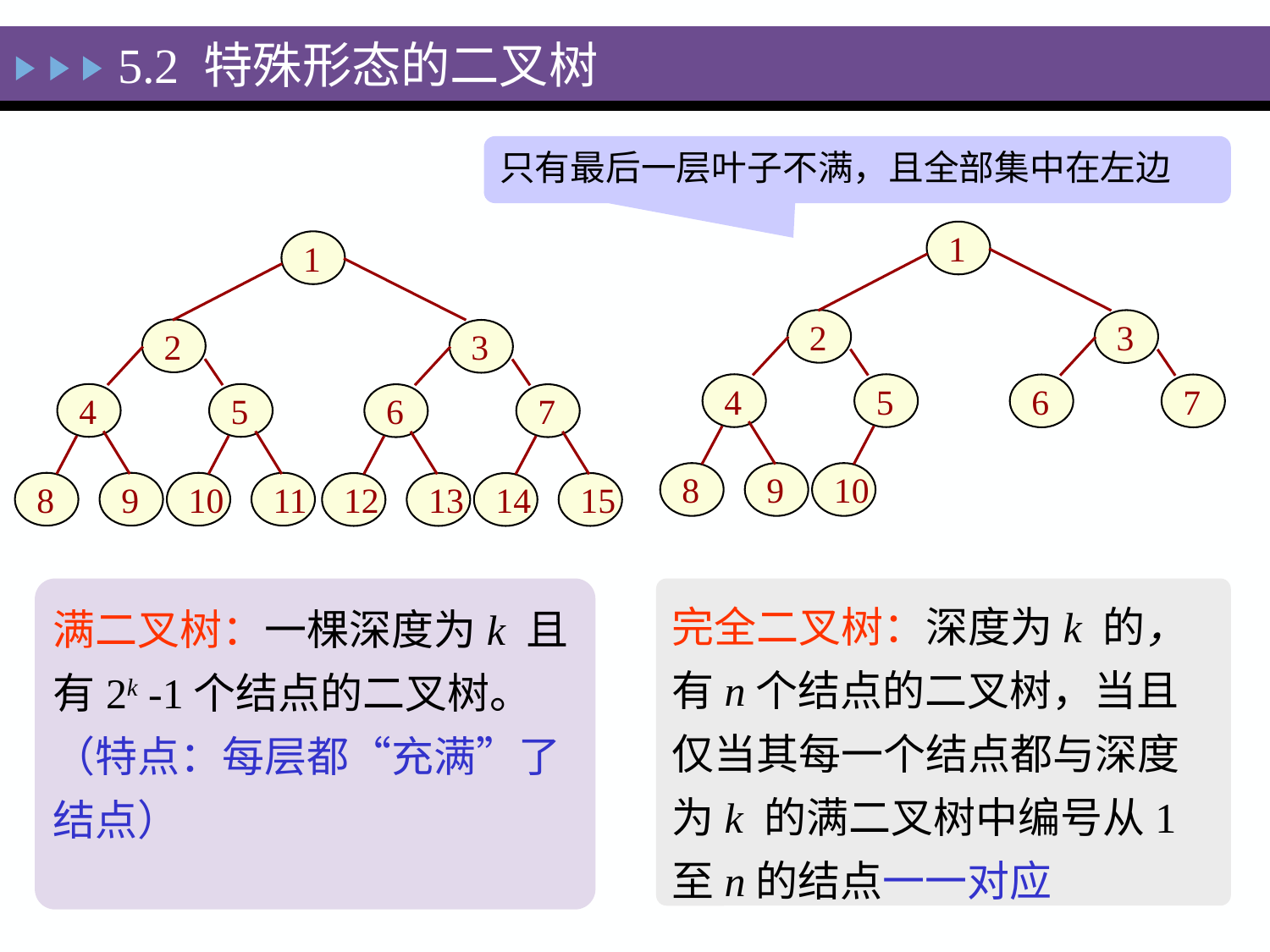

5.2 特殊形态的二叉树
只有最后一层叶子不满，且全部集中在左边
1
1

2
3
2
3

4
5
6
7
4
5
6
7

8
9
10
8
9
10
11
12
13
14
15
满二叉树：一棵深度为k 且有2k -1个结点的二叉树。（特点：每层都“充满”了结点）

完全二叉树：深度为k 的，有n个结点的二叉树，当且仅当其每一个结点都与深度为k 的满二叉树中编号从1至n的结点一一对应